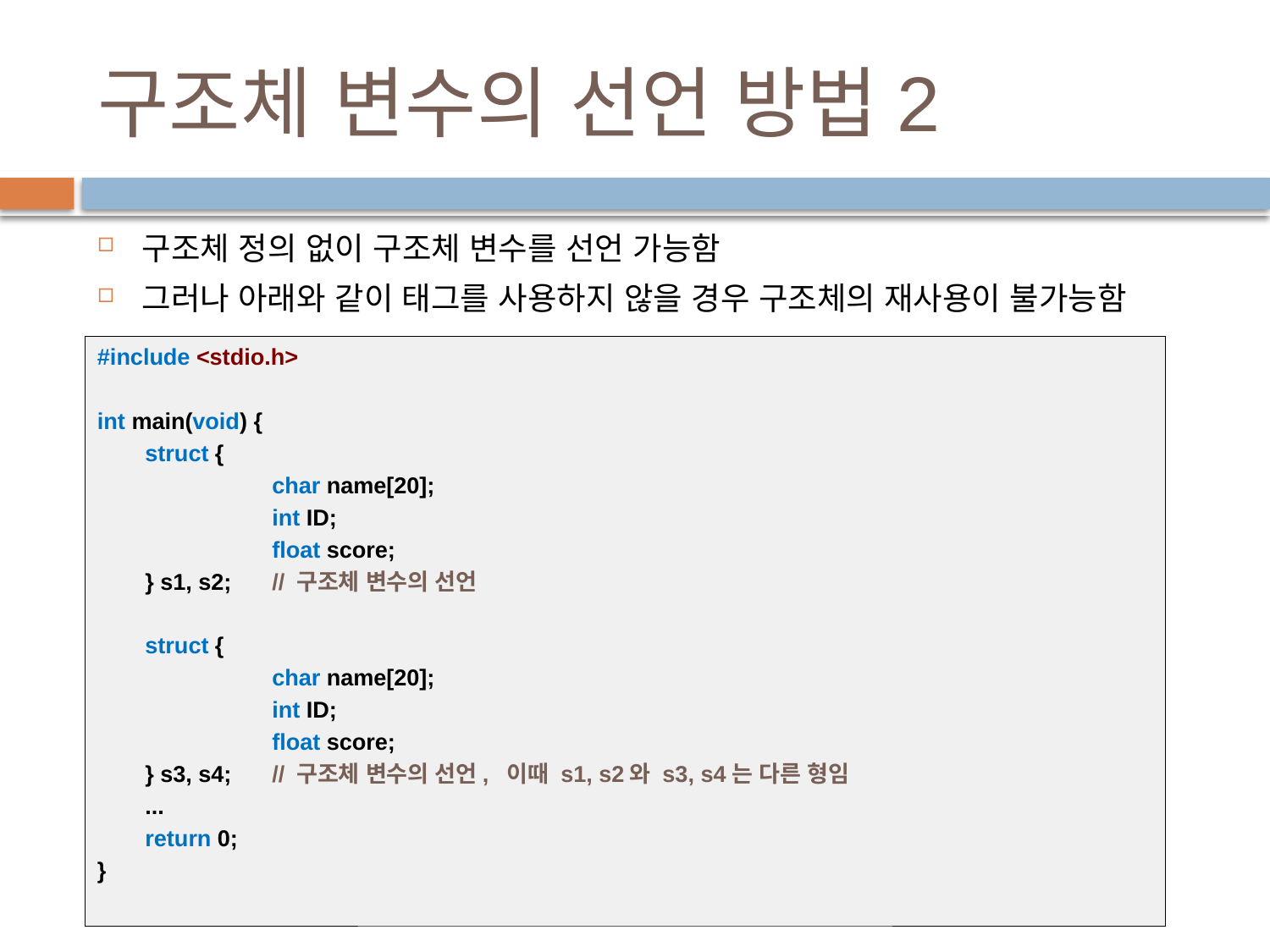

# 구조체 변수의 선언 방법2
구조체 정의 없이 구조체 변수를 선언 가능함
그러나 아래와 같이 태그를 사용하지 않을 경우 구조체의 재사용이 불가능함
#include <stdio.h>

int main(void) {
	struct {
		char name[20];
		int ID;
		float score;
	} s1, s2;	// 구조체 변수의 선언

	struct {
		char name[20];
		int ID;
		float score;
	} s3, s4;	// 구조체 변수의 선언,  이때 s1, s2와 s3, s4는 다른 형임
	...
	return 0;
}